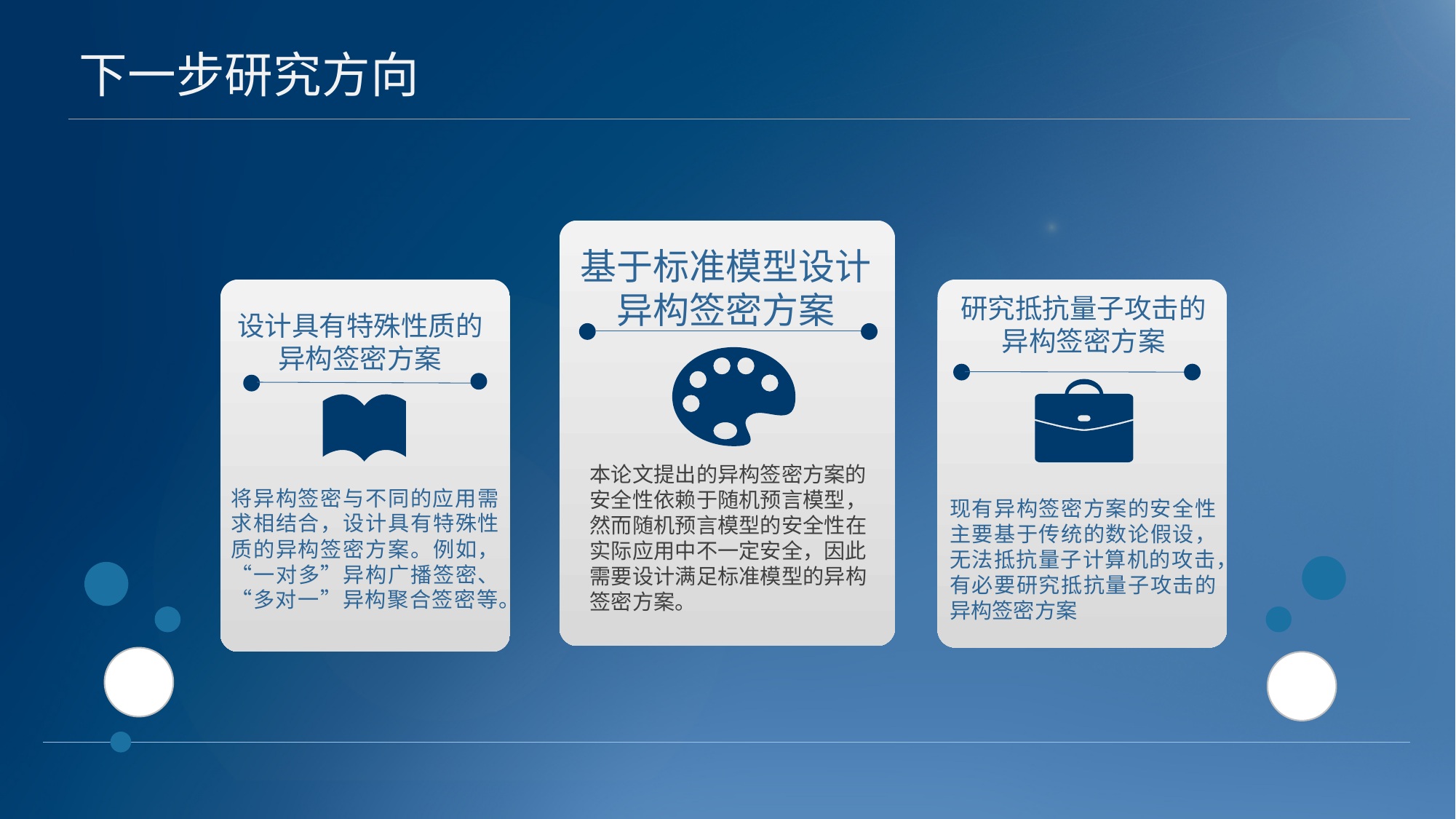

下一步研究方向

基于标准模型设计异构签密方案

研究抵抗量子攻击的
异构签密方案
设计具有特殊性质的
异构签密方案

本论文提出的异构签密方案的安全性依赖于随机预言模型，然而随机预言模型的安全性在实际应用中不一定安全，因此需要设计满足标准模型的异构签密方案。
将异构签密与不同的应用需求相结合，设计具有特殊性质的异构签密方案。例如，“一对多”异构广播签密、“多对一”异构聚合签密等。
现有异构签密方案的安全性主要基于传统的数论假设，无法抵抗量子计算机的攻击，有必要研究抵抗量子攻击的异构签密方案